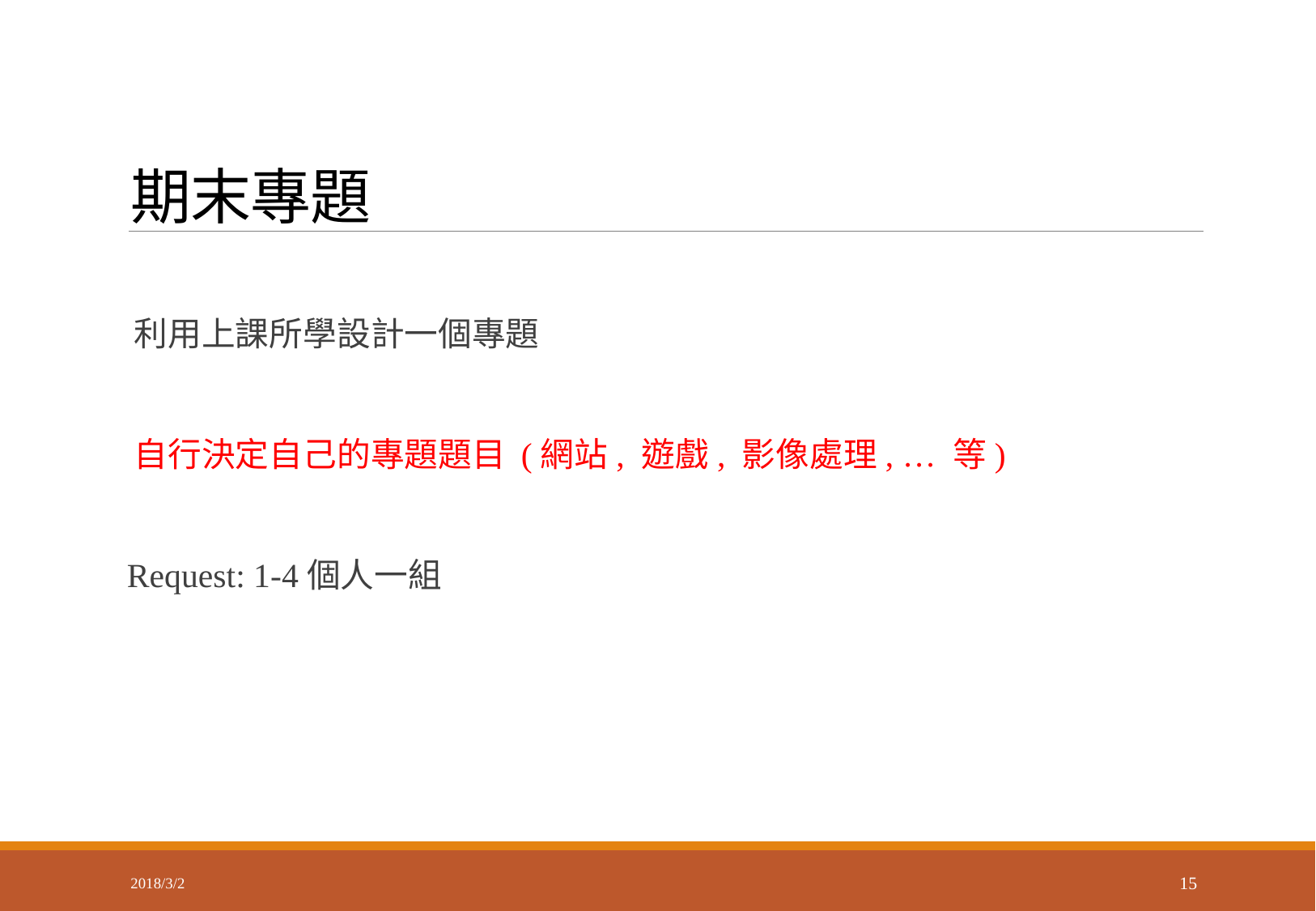

# 期末專題

 利用上課所學設計一個專題

 自行決定自己的專題題目 (網站, 遊戲, 影像處理, … 等)

 Request: 1-4個人一組

2018/3/2
15